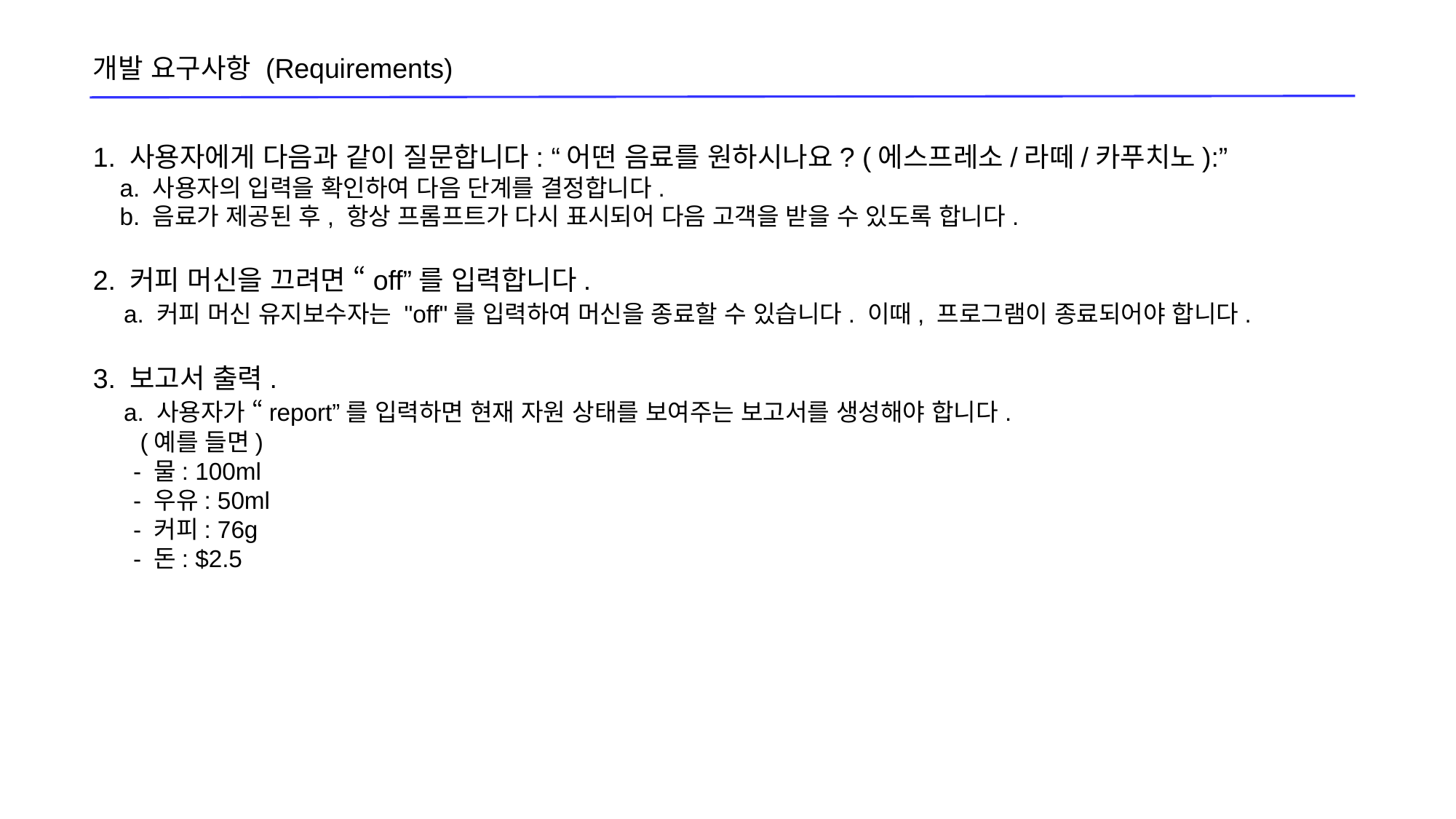

개발 요구사항 (Requirements)
1. 사용자에게 다음과 같이 질문합니다: “어떤 음료를 원하시나요? (에스프레소/라떼/카푸치노):”
    a. 사용자의 입력을 확인하여 다음 단계를 결정합니다.
    b. 음료가 제공된 후, 항상 프롬프트가 다시 표시되어 다음 고객을 받을 수 있도록 합니다.

2. 커피 머신을 끄려면 “off”를 입력합니다.
    a. 커피 머신 유지보수자는 "off"를 입력하여 머신을 종료할 수 있습니다. 이때, 프로그램이 종료되어야 합니다.

3. 보고서 출력.
    a. 사용자가 “report”를 입력하면 현재 자원 상태를 보여주는 보고서를 생성해야 합니다.
       (예를 들면)
      - 물: 100ml
      - 우유: 50ml
      - 커피: 76g
      - 돈: $2.5